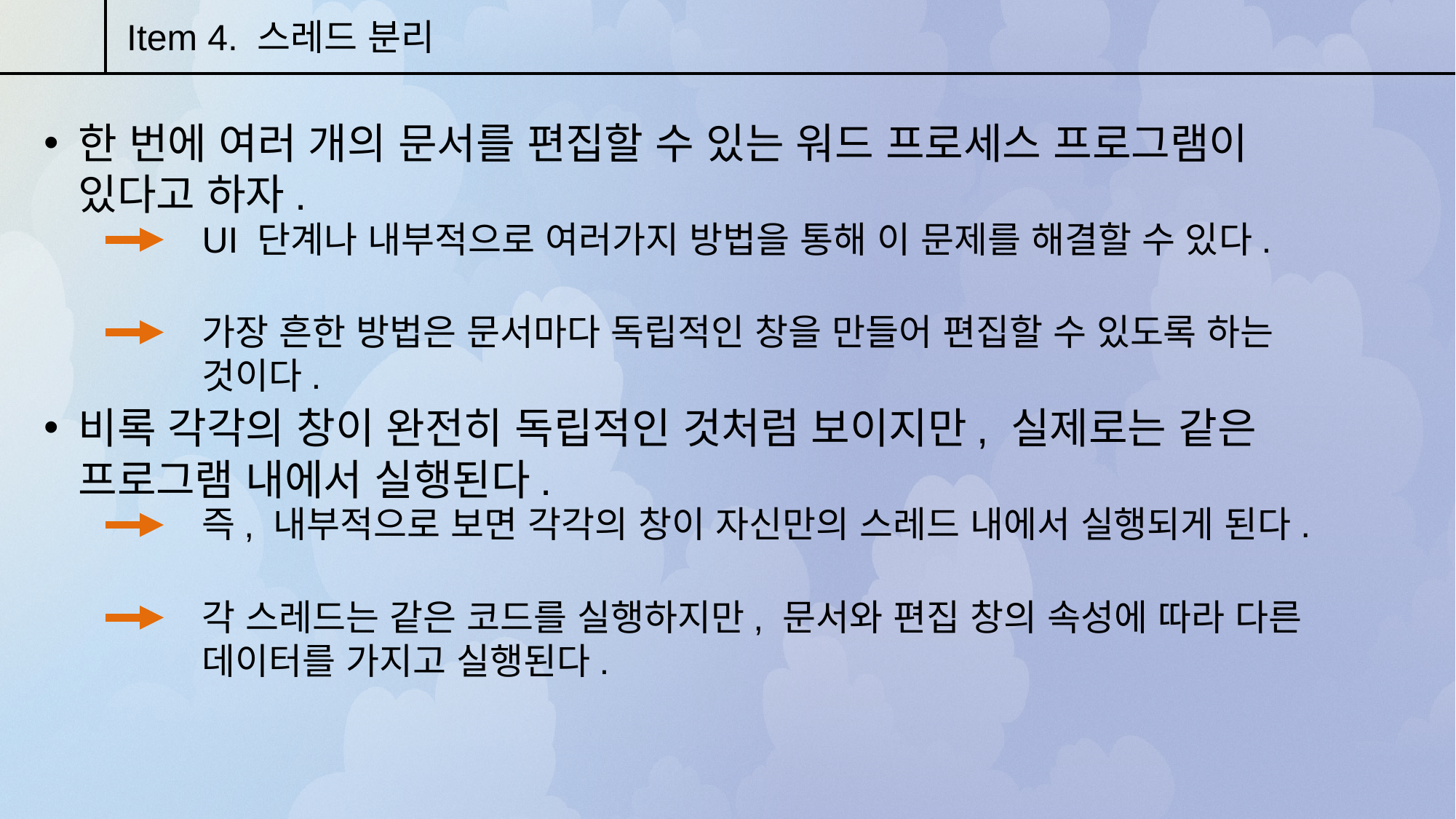

Item 4. 스레드 분리
한 번에 여러 개의 문서를 편집할 수 있는 워드 프로세스 프로그램이 있다고 하자.
UI 단계나 내부적으로 여러가지 방법을 통해 이 문제를 해결할 수 있다.
가장 흔한 방법은 문서마다 독립적인 창을 만들어 편집할 수 있도록 하는 것이다.
비록 각각의 창이 완전히 독립적인 것처럼 보이지만, 실제로는 같은 프로그램 내에서 실행된다.
즉, 내부적으로 보면 각각의 창이 자신만의 스레드 내에서 실행되게 된다.
각 스레드는 같은 코드를 실행하지만, 문서와 편집 창의 속성에 따라 다른 데이터를 가지고 실행된다.